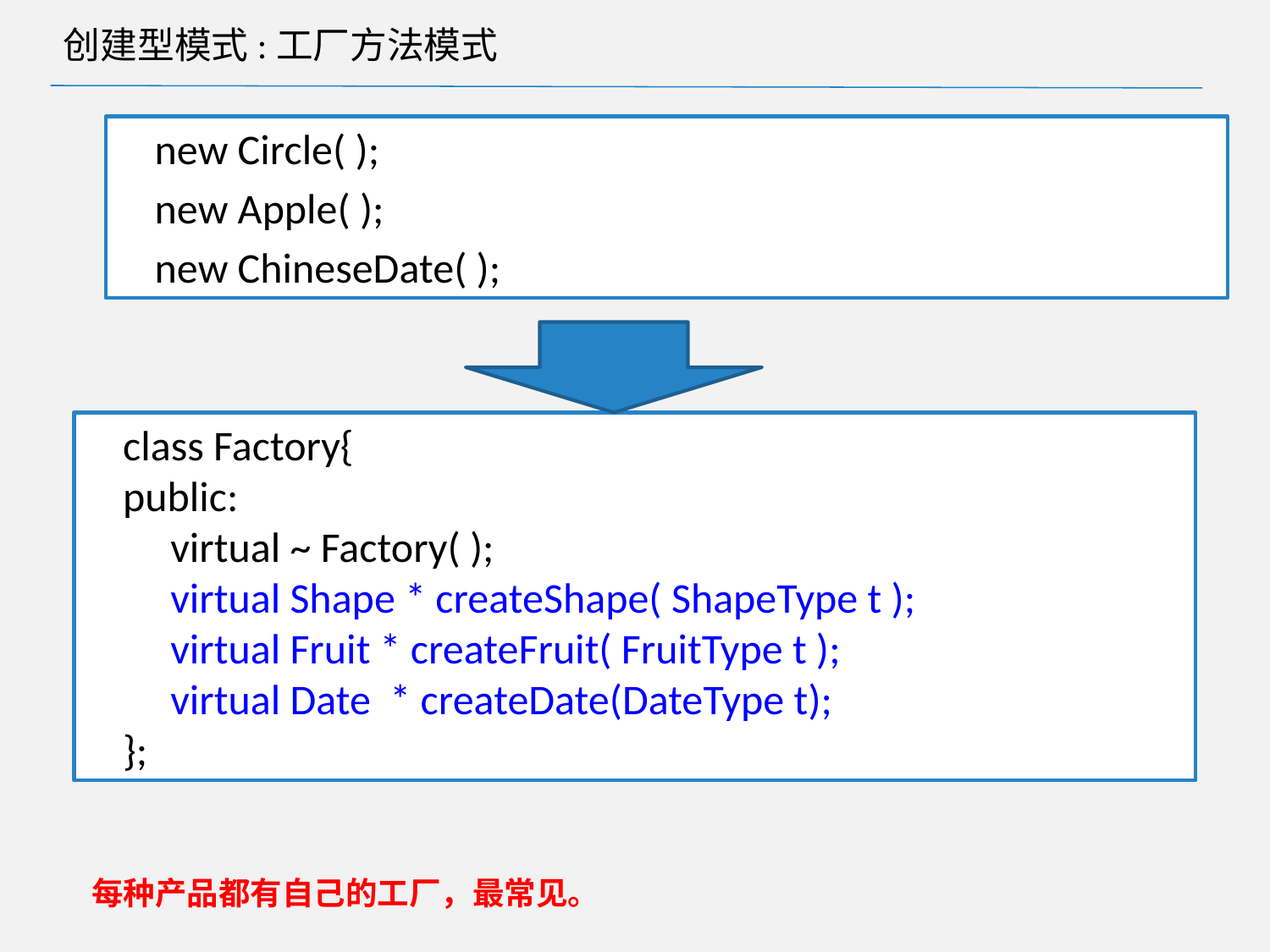

# 创建型模式:工厂方法模式
new Circle( );
new Apple( );
new ChineseDate( );

class Factory{
public:
     virtual ~ Factory( );
     virtual Shape * createShape( ShapeType t );
     virtual Fruit * createFruit( FruitType t );
     virtual Date  * createDate(DateType t);
};
每种产品都有自己的工厂，最常见。